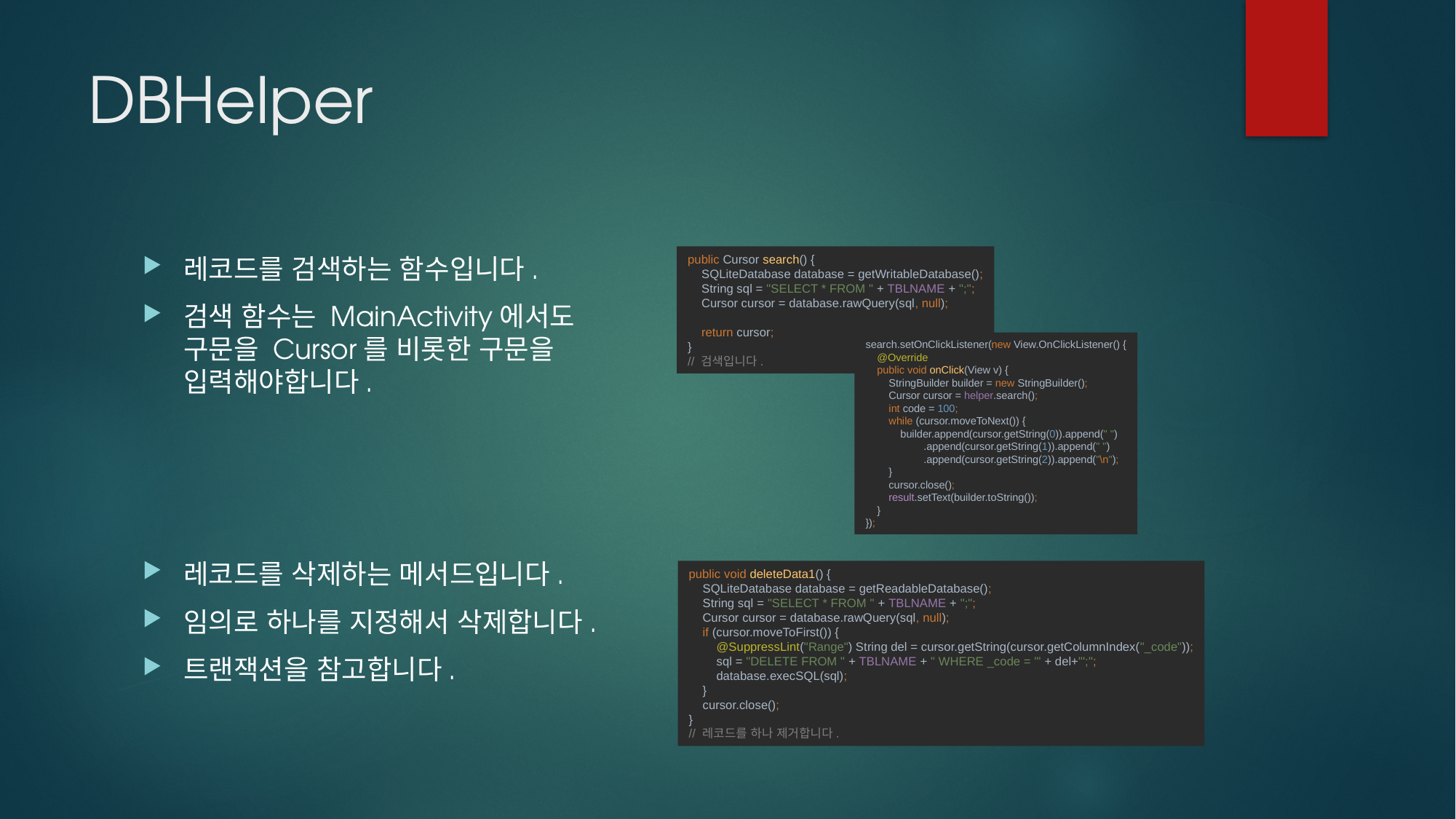

# DBHelper

public Cursor search() {
    SQLiteDatabase database = getWritableDatabase();
    String sql = "SELECT * FROM " + TBLNAME + ";";
    Cursor cursor = database.rawQuery(sql, null);
    return cursor;
}
// 검색입니다.
레코드를 검색하는 함수입니다.
검색 함수는 MainActivity에서도 구문을 Cursor를 비롯한 구문을 입력해야합니다.

레코드를 삭제하는 메서드입니다.
임의로 하나를 지정해서 삭제합니다.
트랜잭션을 참고합니다.
search.setOnClickListener(new View.OnClickListener() {
    @Override
    public void onClick(View v) {
        StringBuilder builder = new StringBuilder();
        Cursor cursor = helper.search();
        int code = 100;
        while (cursor.moveToNext()) {
            builder.append(cursor.getString(0)).append(" ")
                    .append(cursor.getString(1)).append(" ")
                    .append(cursor.getString(2)).append("\n");
        }
        cursor.close();
        result.setText(builder.toString());
    }
});
public void deleteData1() {
    SQLiteDatabase database = getReadableDatabase();
    String sql = "SELECT * FROM " + TBLNAME + ";";
    Cursor cursor = database.rawQuery(sql, null);
    if (cursor.moveToFirst()) {
        @SuppressLint("Range") String del = cursor.getString(cursor.getColumnIndex("_code"));
        sql = "DELETE FROM " + TBLNAME + " WHERE _code = '" + del+"';";
        database.execSQL(sql);
    }
    cursor.close();
}
// 레코드를 하나 제거합니다.